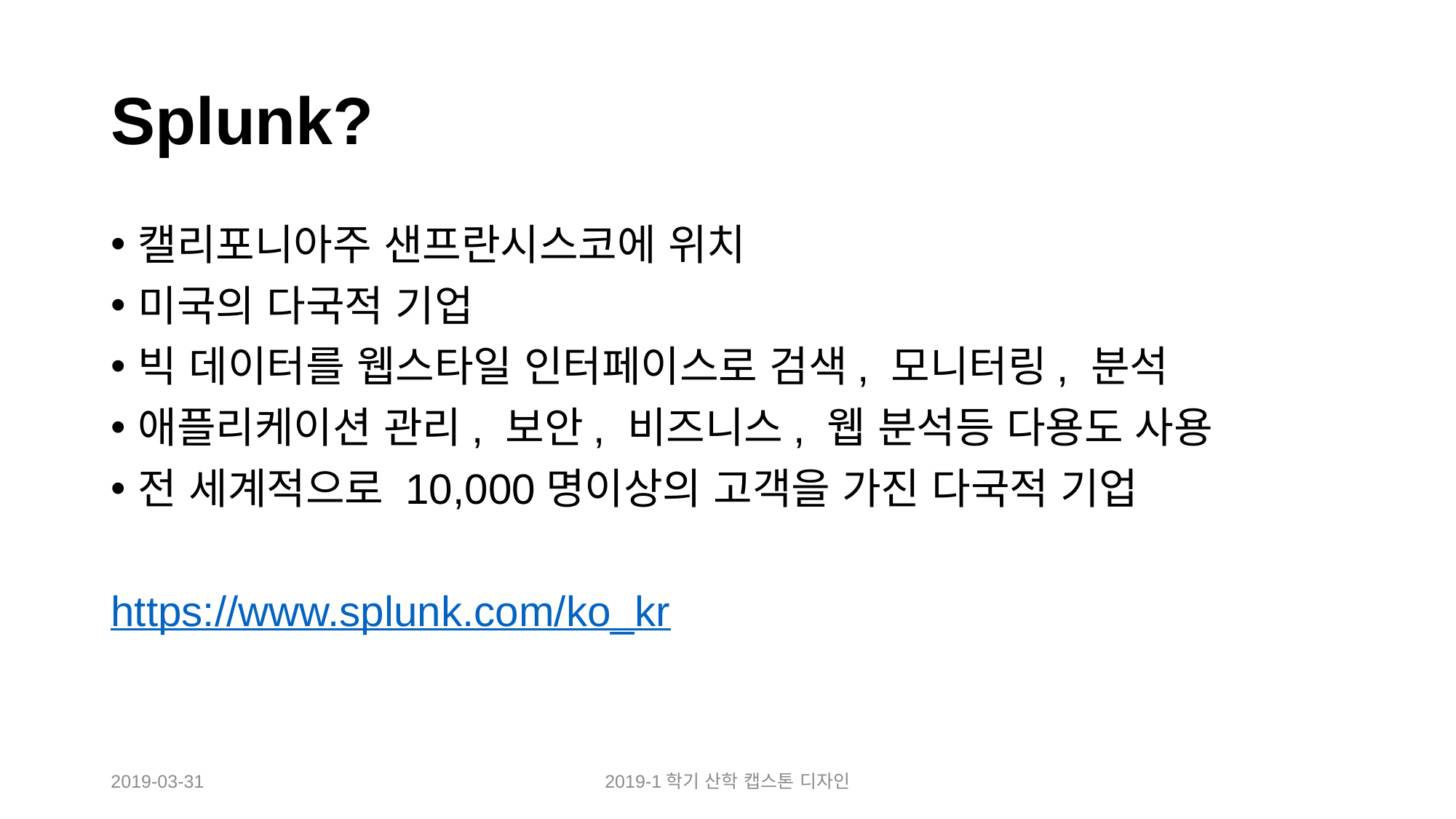

# Splunk?
캘리포니아주 샌프란시스코에 위치
미국의 다국적 기업
빅 데이터를 웹스타일 인터페이스로 검색, 모니터링, 분석
애플리케이션 관리, 보안, 비즈니스, 웹 분석등 다용도 사용
전 세계적으로 10,000명이상의 고객을 가진 다국적 기업

https://www.splunk.com/ko_kr

2019-03-31
2019-1학기 산학 캡스톤 디자인